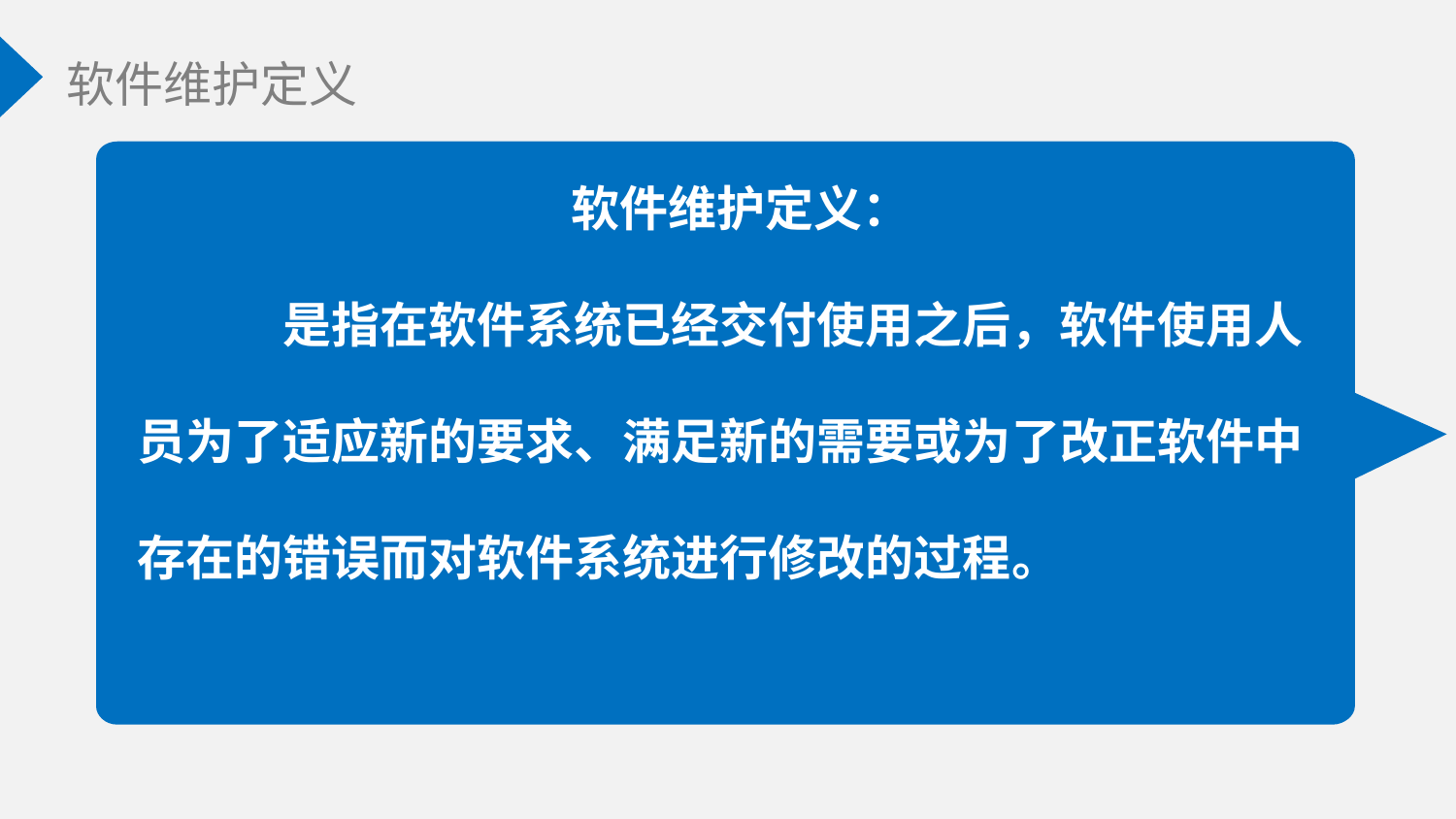

软件维护定义
软件维护定义：
	是指在软件系统已经交付使用之后，软件使用人员为了适应新的要求、满足新的需要或为了改正软件中存在的错误而对软件系统进行修改的过程。